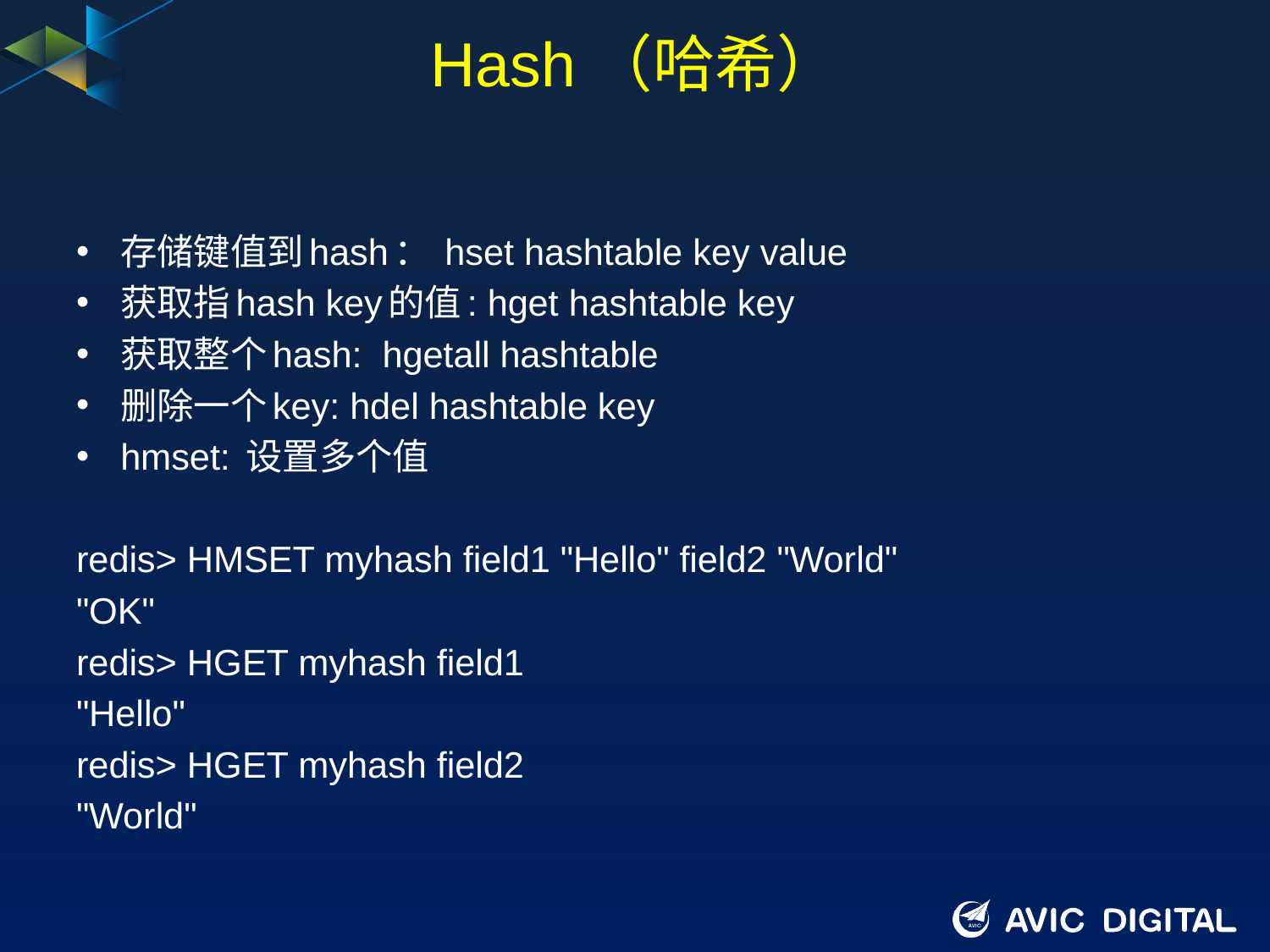

# Hash（哈希）
存储键值到hash： hset hashtable key value
获取指hash key的值: hget hashtable key
获取整个hash:  hgetall hashtable
删除一个key: hdel hashtable key
hmset: 设置多个值

redis> HMSET myhash field1 "Hello" field2 "World"
"OK"
redis> HGET myhash field1
"Hello"
redis> HGET myhash field2
"World"